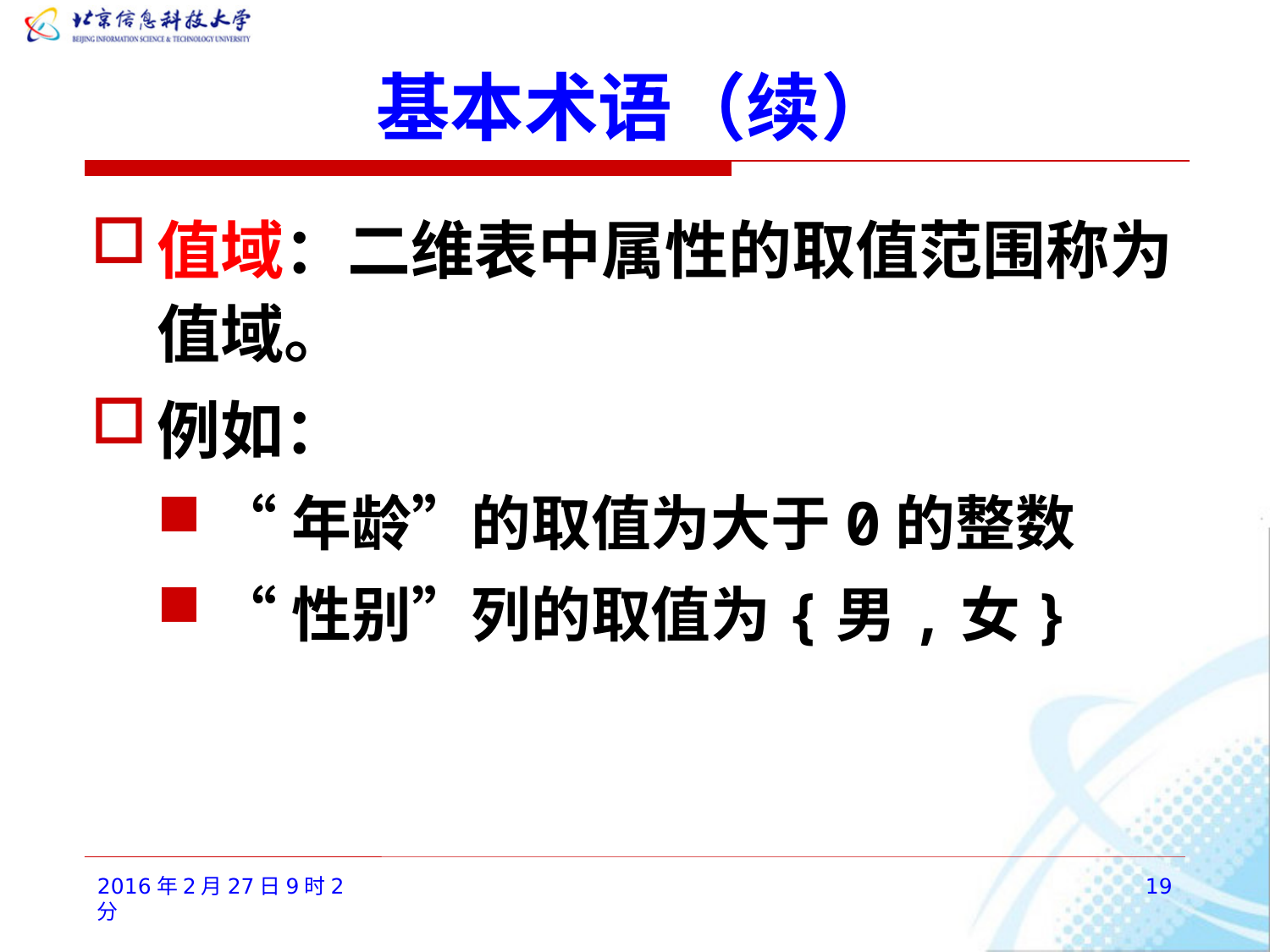

# 基本术语（续）
值域：二维表中属性的取值范围称为值域。
例如：
“年龄”的取值为大于0的整数
“性别”列的取值为{男,女}

2016年2月27日9时2分
19